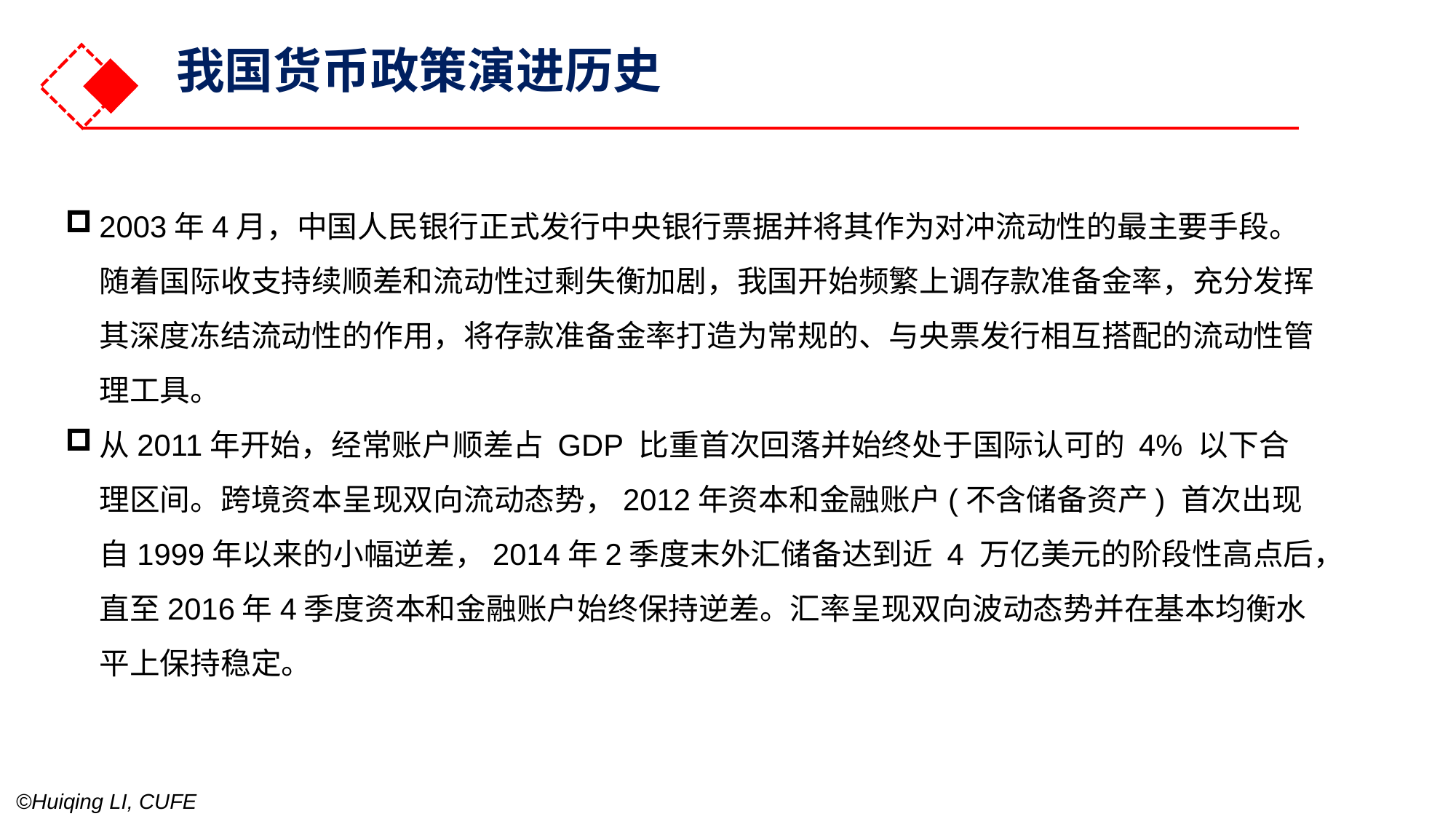

我国货币政策演进历史

2003年4月，中国人民银行正式发行中央银行票据并将其作为对冲流动性的最主要手段。随着国际收支持续顺差和流动性过剩失衡加剧，我国开始频繁上调存款准备金率，充分发挥其深度冻结流动性的作用，将存款准备金率打造为常规的、与央票发行相互搭配的流动性管理工具。
从2011年开始，经常账户顺差占 GDP 比重首次回落并始终处于国际认可的 4% 以下合理区间。跨境资本呈现双向流动态势，2012年资本和金融账户(不含储备资产) 首次出现自1999年以来的小幅逆差，2014年2季度末外汇储备达到近 4 万亿美元的阶段性高点后，直至2016年4季度资本和金融账户始终保持逆差。汇率呈现双向波动态势并在基本均衡水平上保持稳定。